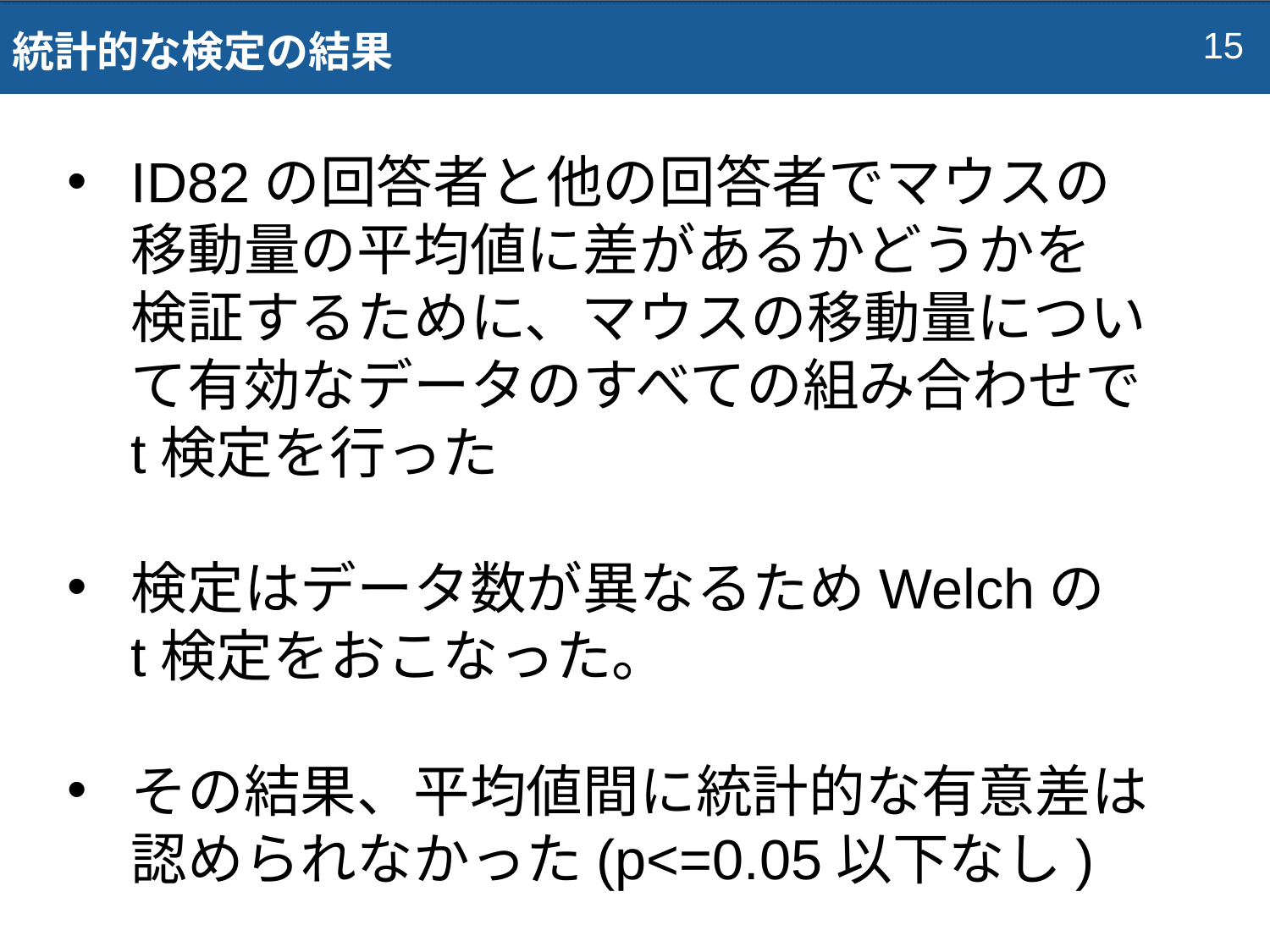

統計的な検定の結果
15
ID82の回答者と他の回答者でマウスの
移動量の平均値に差があるかどうかを
検証するために、マウスの移動量について有効なデータのすべての組み合わせで
t検定を行った

検定はデータ数が異なるためWelchの
t検定をおこなった。

その結果、平均値間に統計的な有意差は認められなかった(p<=0.05以下なし)